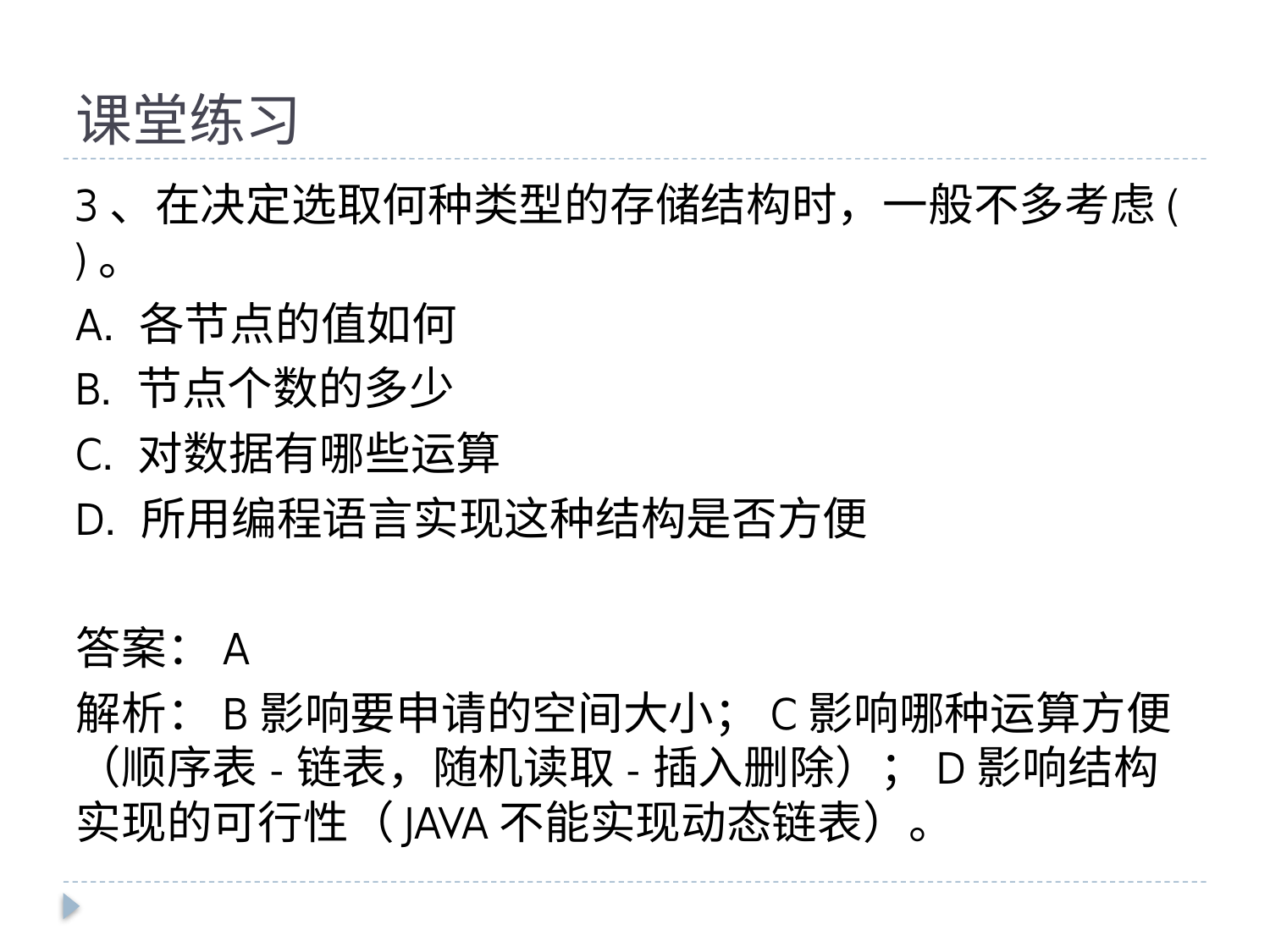

# 课堂练习
3、在决定选取何种类型的存储结构时，一般不多考虑(  )。
A. 各节点的值如何
B. 节点个数的多少
C. 对数据有哪些运算
D. 所用编程语言实现这种结构是否方便

答案：A
解析：B影响要申请的空间大小；C影响哪种运算方便（顺序表-链表，随机读取-插入删除）；D影响结构实现的可行性（JAVA不能实现动态链表）。